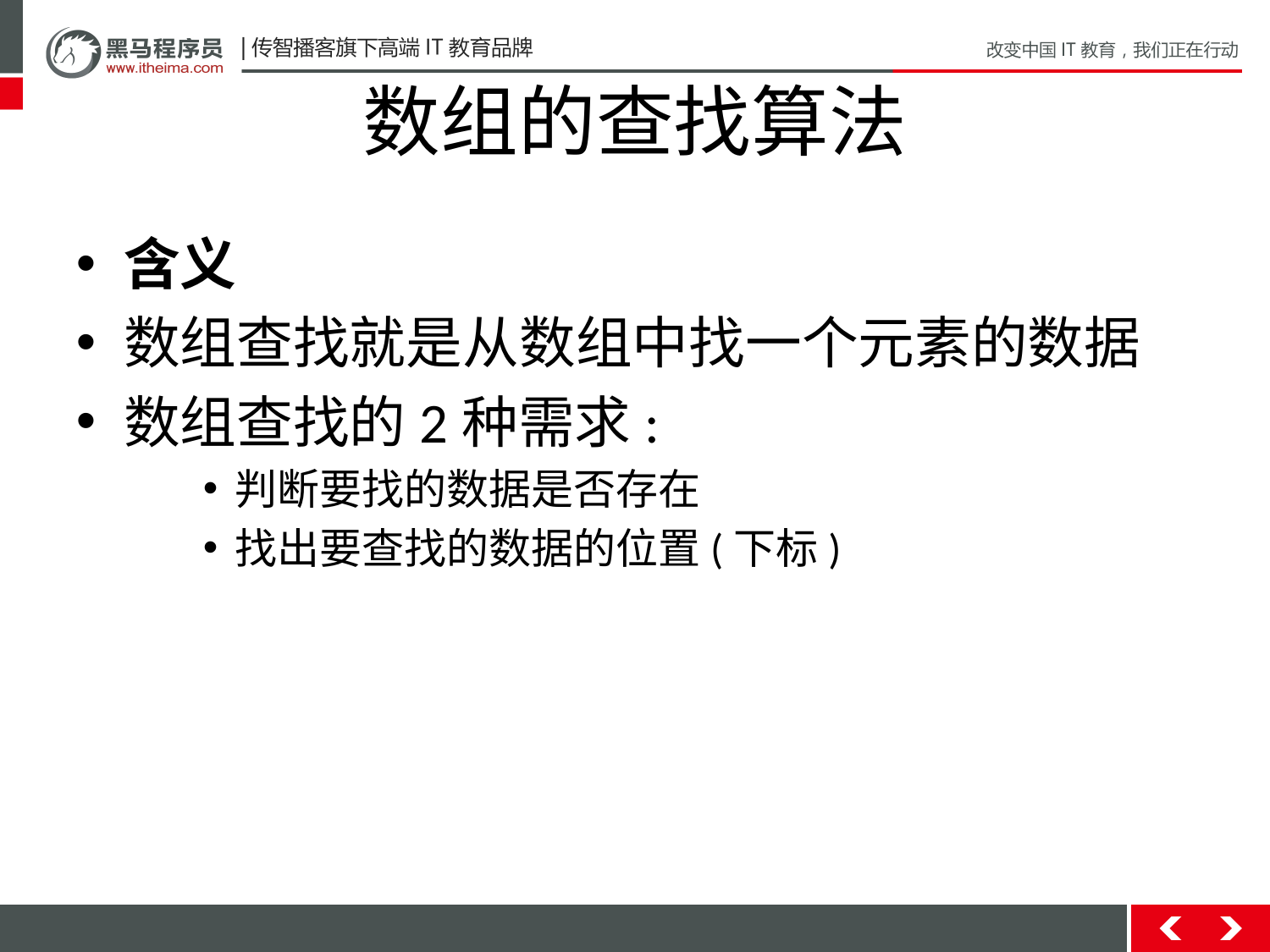

# 数组的查找算法
含义
数组查找就是从数组中找一个元素的数据
数组查找的2种需求:
判断要找的数据是否存在
找出要查找的数据的位置(下标)